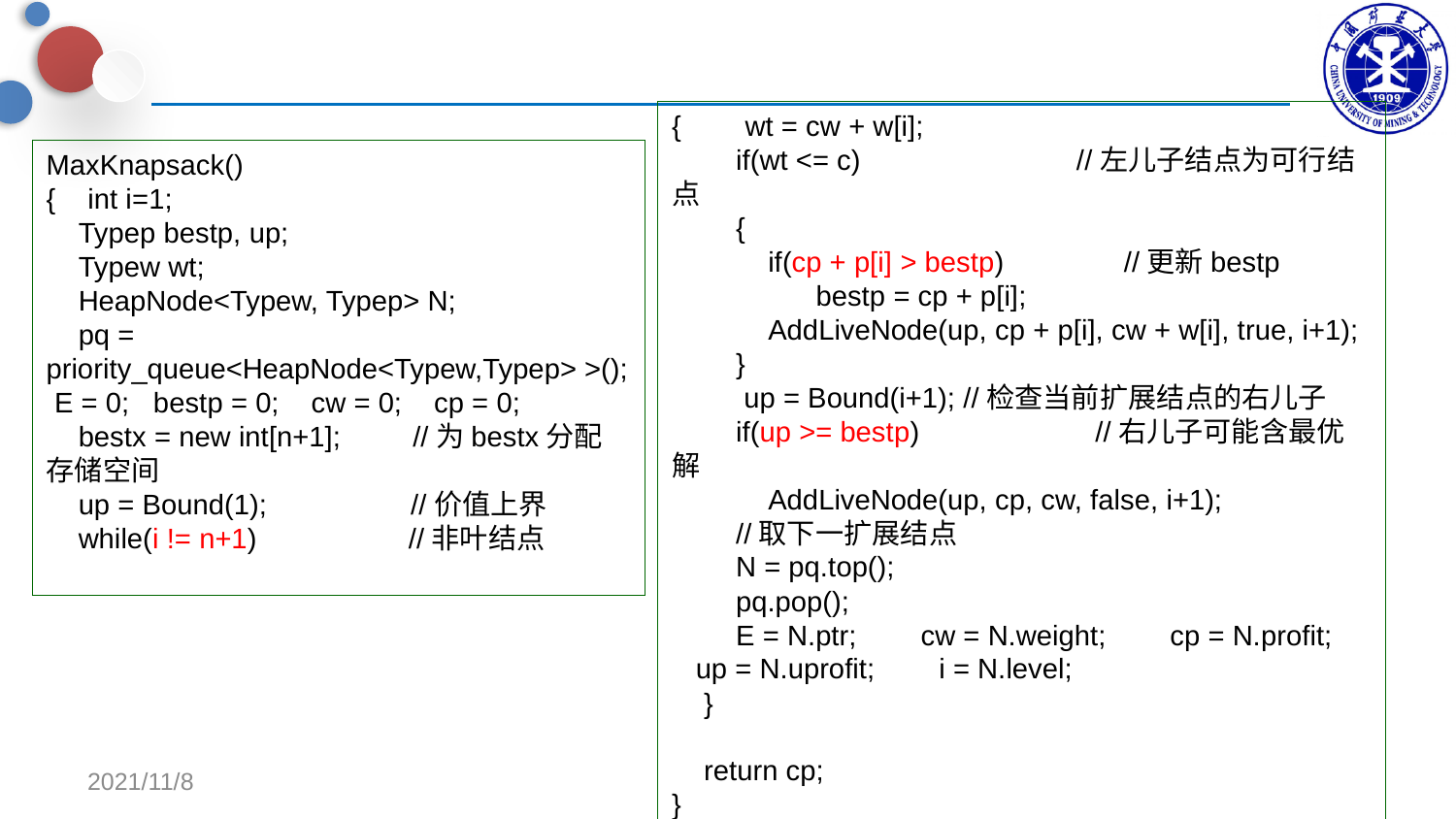

{        wt = cw + w[i];
        if(wt <= c)                           //左儿子结点为可行结点
        {
            if(cp + p[i] > bestp)               //更新bestp
                  bestp = cp + p[i];
            AddLiveNode(up, cp + p[i], cw + w[i], true, i+1);
        }
         up = Bound(i+1); //检查当前扩展结点的右儿子
        if(up >= bestp)                      //右儿子可能含最优解
            AddLiveNode(up, cp, cw, false, i+1);
        //取下一扩展结点
        N = pq.top();
        pq.pop();
        E = N.ptr;        cw = N.weight;        cp = N.profit;        up = N.uprofit;        i = N.level;
    }

    return cp;
}
MaxKnapsack()
{    int i=1;
    Typep bestp, up;
    Typew wt;
    HeapNode<Typew, Typep> N;
    pq = priority_queue<HeapNode<Typew,Typep> >();
 E = 0;   bestp = 0;    cw = 0;    cp = 0;
    bestx = new int[n+1];         //为bestx分配存储空间
    up = Bound(1);                  //价值上界
    while(i != n+1)                   //非叶结点

2021/11/8